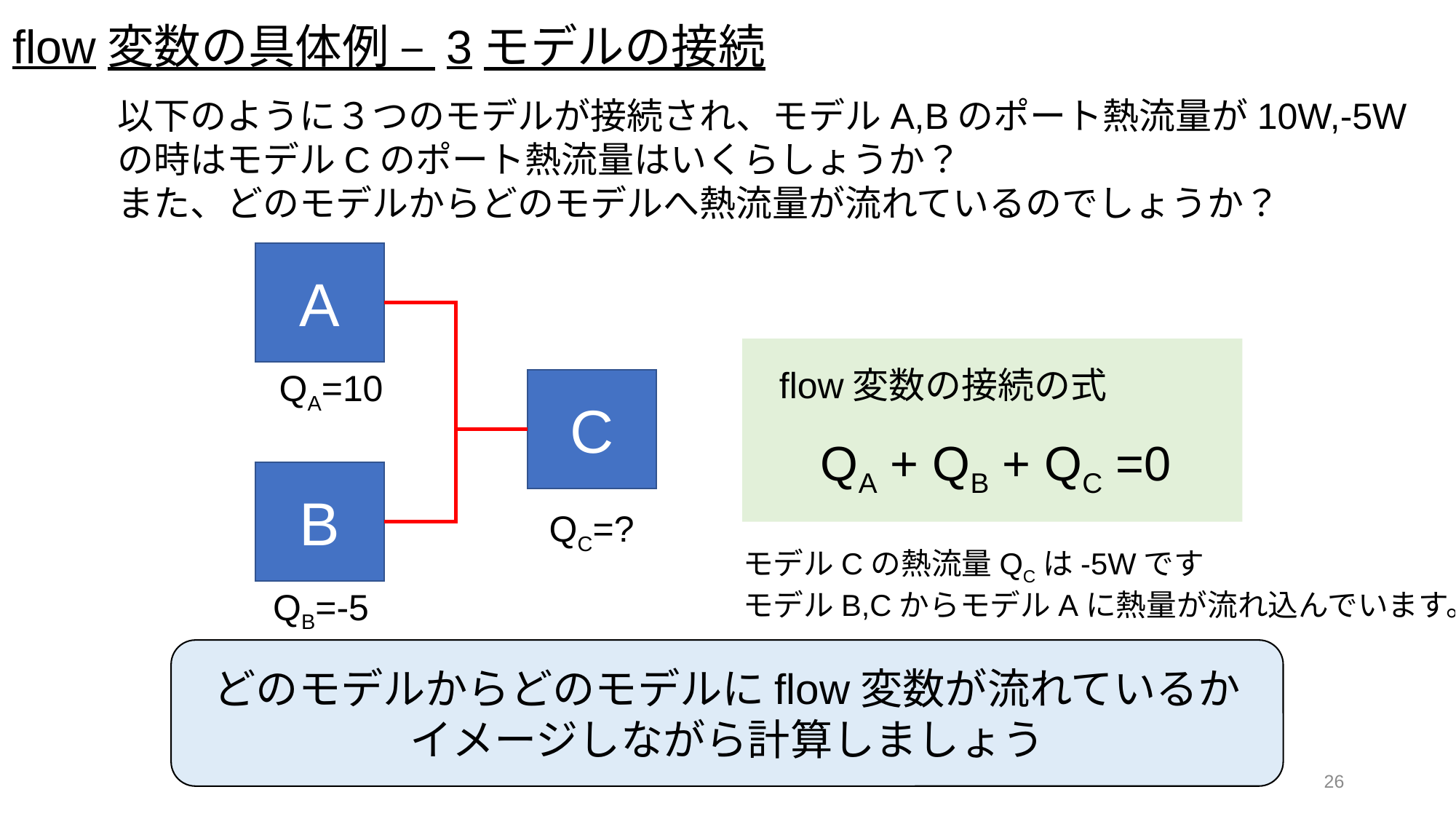

flow変数の具体例 – 3モデルの接続
以下のように３つのモデルが接続され、モデルA,Bのポート熱流量が10W,-5Wの時はモデルCのポート熱流量はいくらしょうか？
また、どのモデルからどのモデルへ熱流量が流れているのでしょうか？
A
QA=10
C
B
QC=?
QB=-5

flow変数の接続の式
QA + QB + QC =0
モデルCの熱流量QCは-5Wです
モデルB,CからモデルAに熱量が流れ込んでいます。
どのモデルからどのモデルにflow変数が流れているか
イメージしながら計算しましょう
26